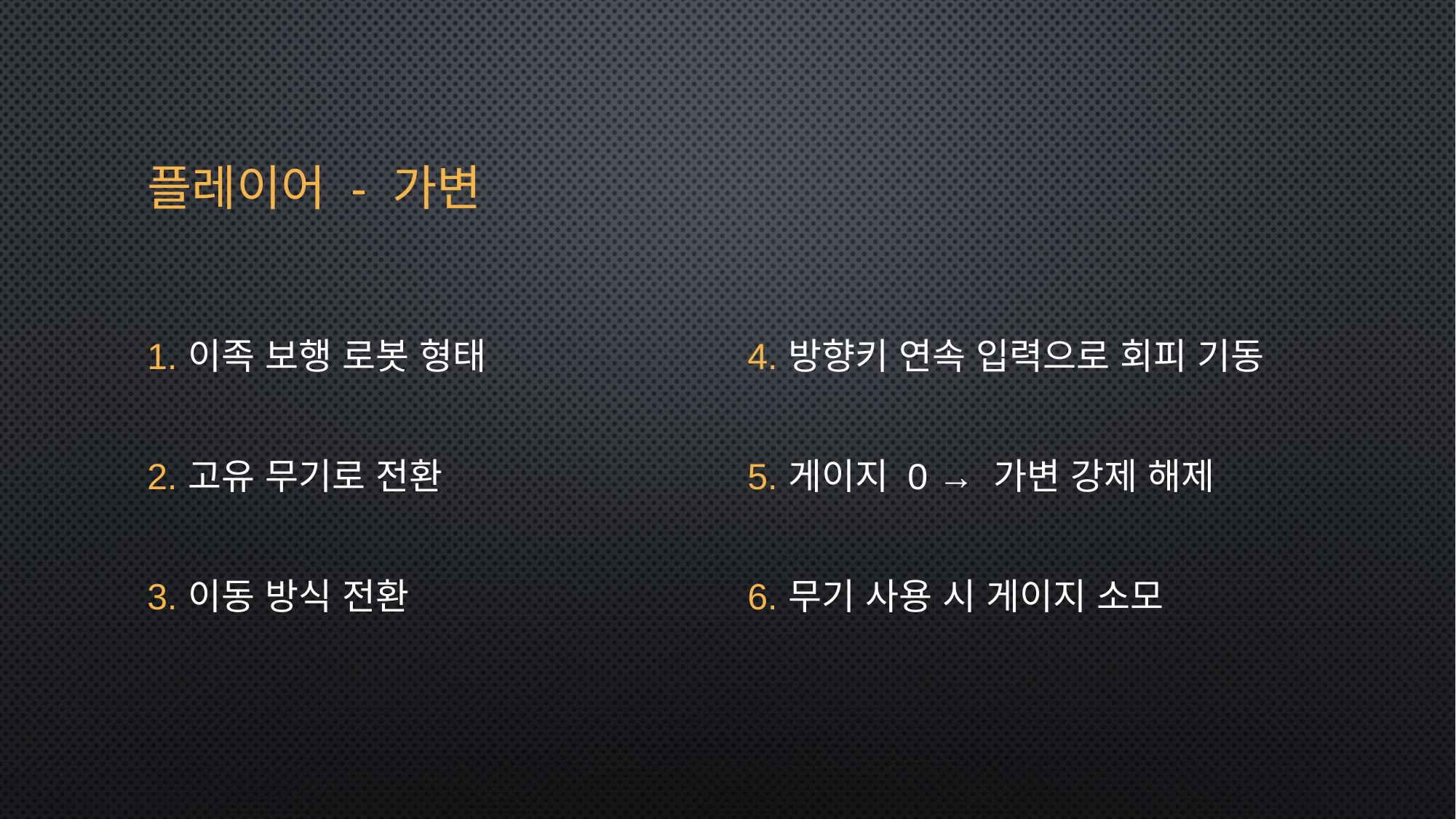

# 플레이어 - 가변
이족 보행 로봇 형태

고유 무기로 전환

이동 방식 전환

방향키 연속 입력으로 회피 기동

게이지 0 → 가변 강제 해제

무기 사용 시 게이지 소모